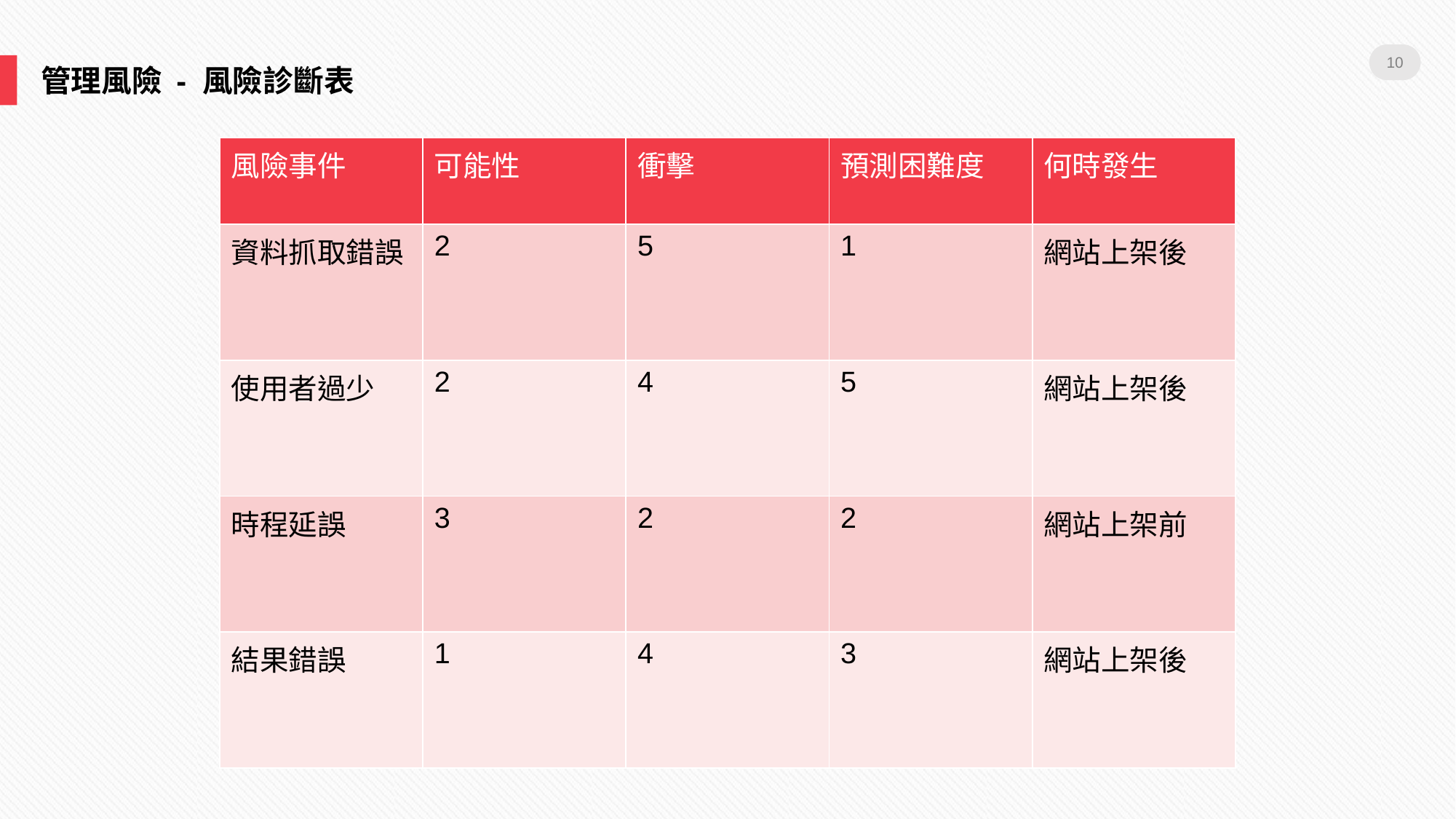

10
管理風險 - 風險診斷表
| 風險事件 | 可能性 | 衝擊 | 預測困難度 | 何時發生 |
| --- | --- | --- | --- | --- |
| 資料抓取錯誤 | 2 | 5 | 1 | 網站上架後 |
| 使用者過少 | 2 | 4 | 5 | 網站上架後 |
| 時程延誤 | 3 | 2 | 2 | 網站上架前 |
| 結果錯誤 | 1 | 4 | 3 | 網站上架後 |